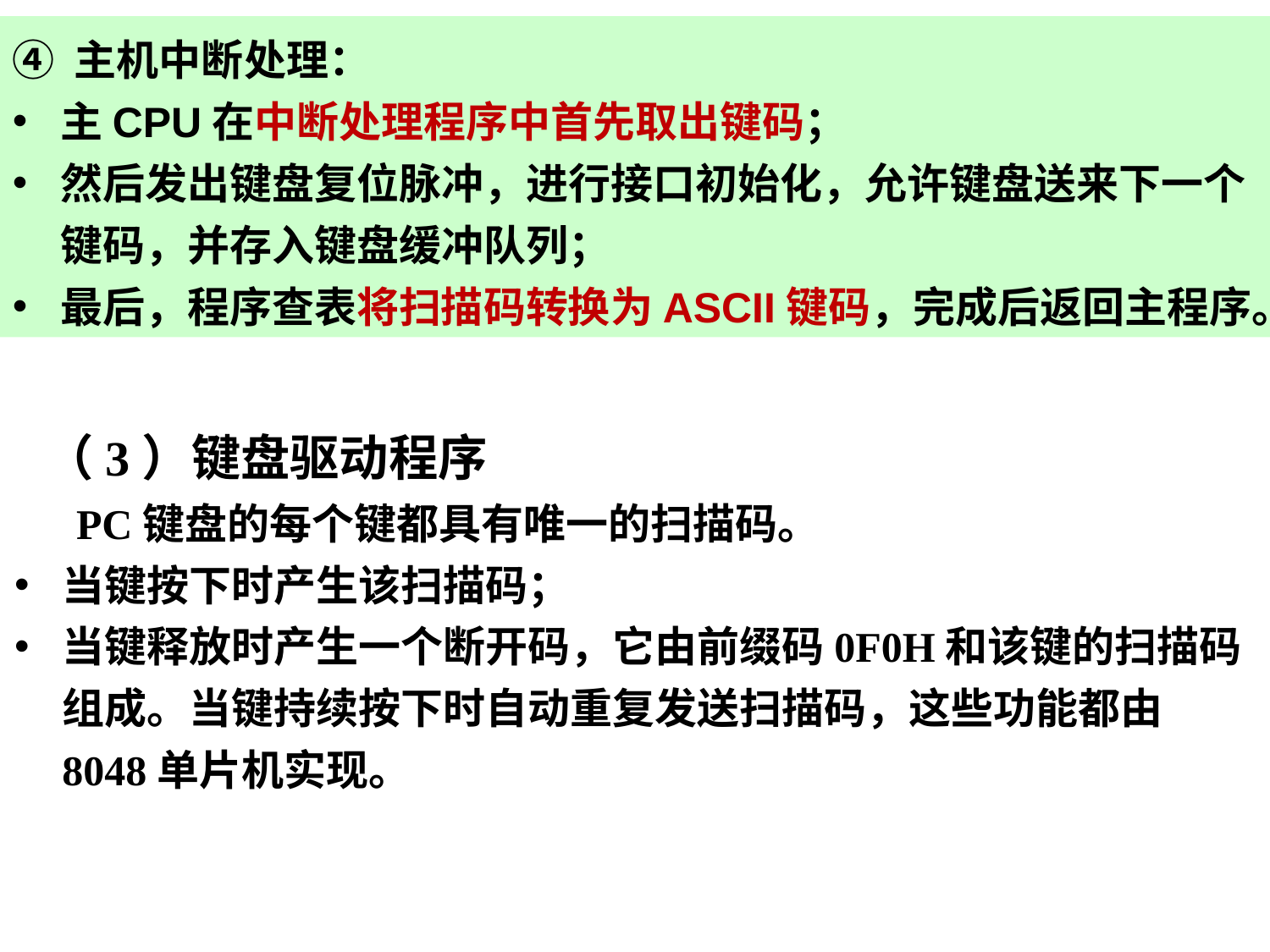

④ 主机中断处理：
主CPU在中断处理程序中首先取出键码；
然后发出键盘复位脉冲，进行接口初始化，允许键盘送来下一个键码，并存入键盘缓冲队列；
最后，程序查表将扫描码转换为ASCII键码，完成后返回主程序。
（3）键盘驱动程序
   PC键盘的每个键都具有唯一的扫描码。
当键按下时产生该扫描码；
当键释放时产生一个断开码，它由前缀码0F0H和该键的扫描码组成。当键持续按下时自动重复发送扫描码，这些功能都由8048单片机实现。
197